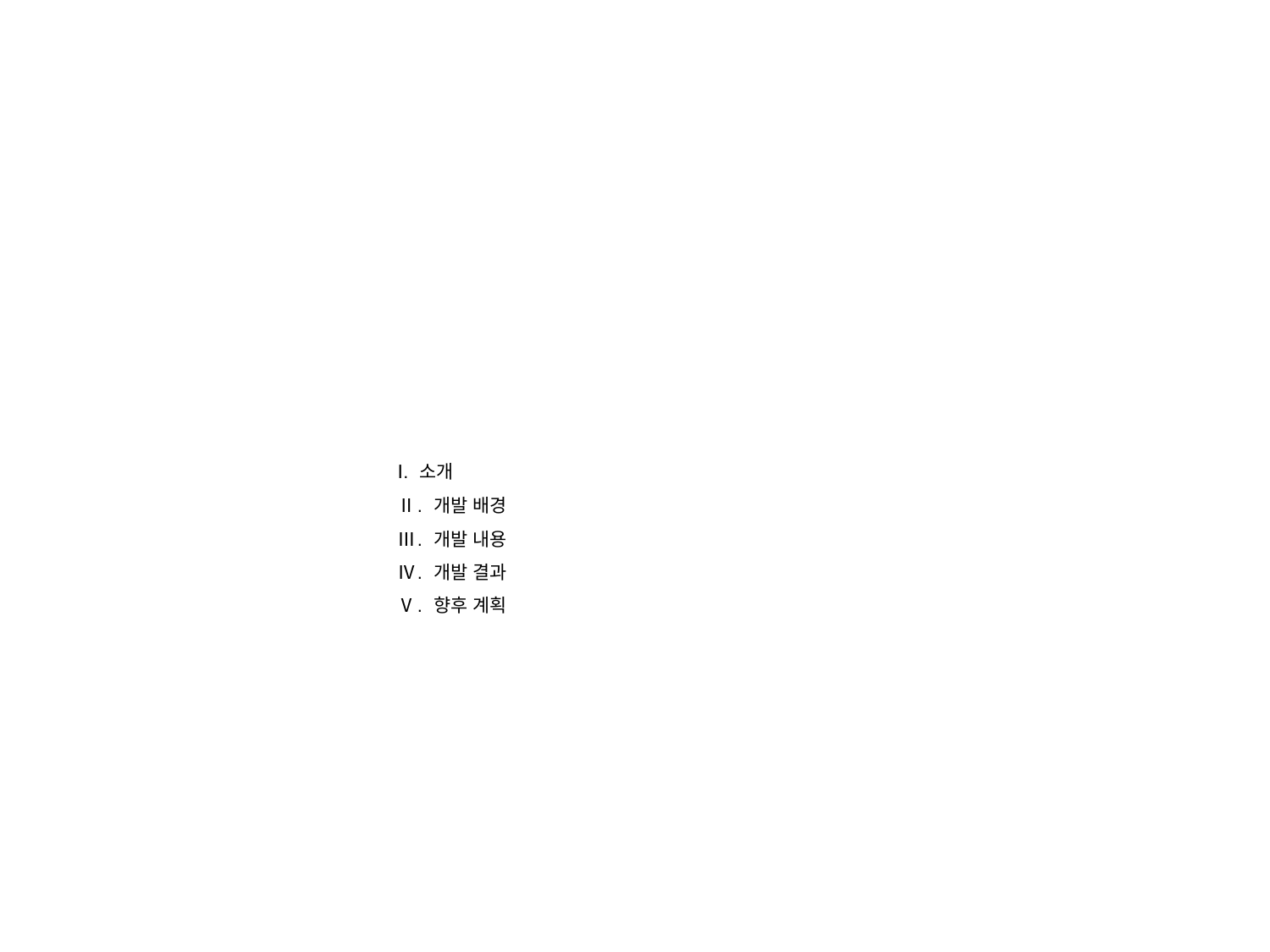

# Ⅰ.  소개 Ⅱ.  개발 배경 Ⅲ.  개발 내용 Ⅳ.  개발 결과 Ⅴ.  향후 계획